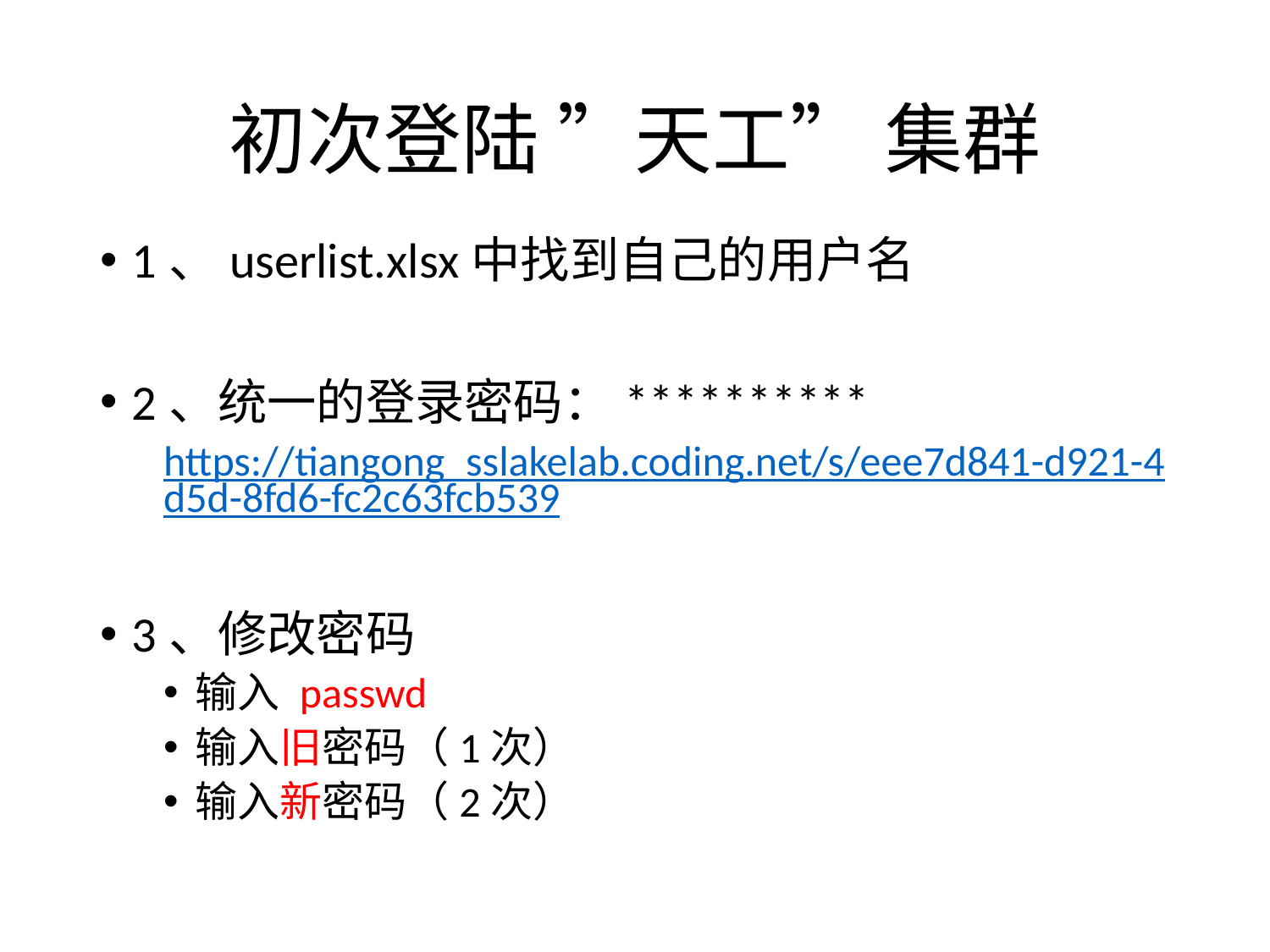

# 初次登陆 ”天工” 集群
1、userlist.xlsx中找到自己的用户名

2、统一的登录密码：**********
https://tiangong_sslakelab.coding.net/s/eee7d841-d921-4d5d-8fd6-fc2c63fcb539

3、修改密码
输入 passwd
输入旧密码（1次）
输入新密码（2次）